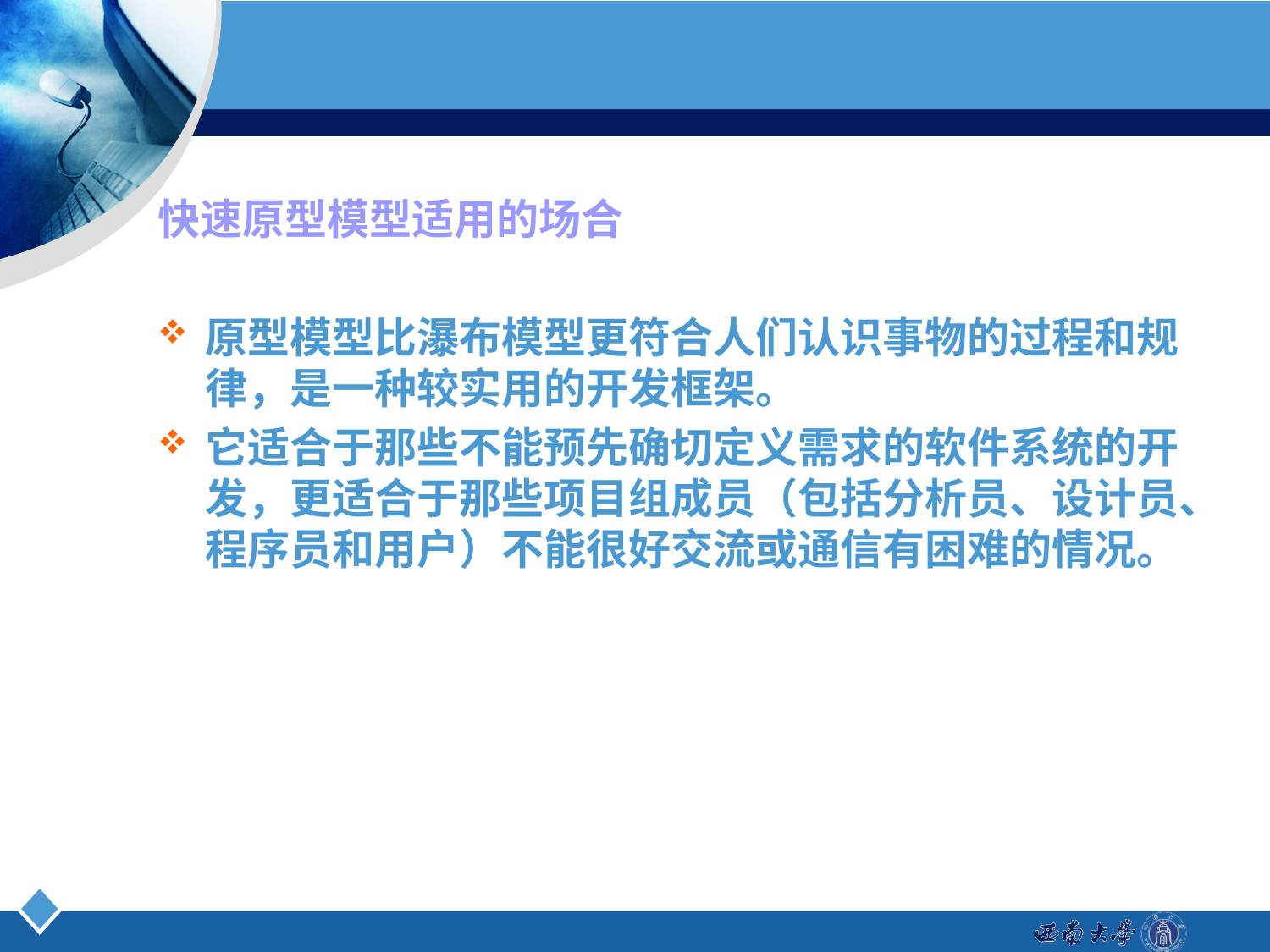

快速原型模型适用的场合

原型模型比瀑布模型更符合人们认识事物的过程和规律，是一种较实用的开发框架。
它适合于那些不能预先确切定义需求的软件系统的开发，更适合于那些项目组成员（包括分析员、设计员、程序员和用户）不能很好交流或通信有困难的情况。